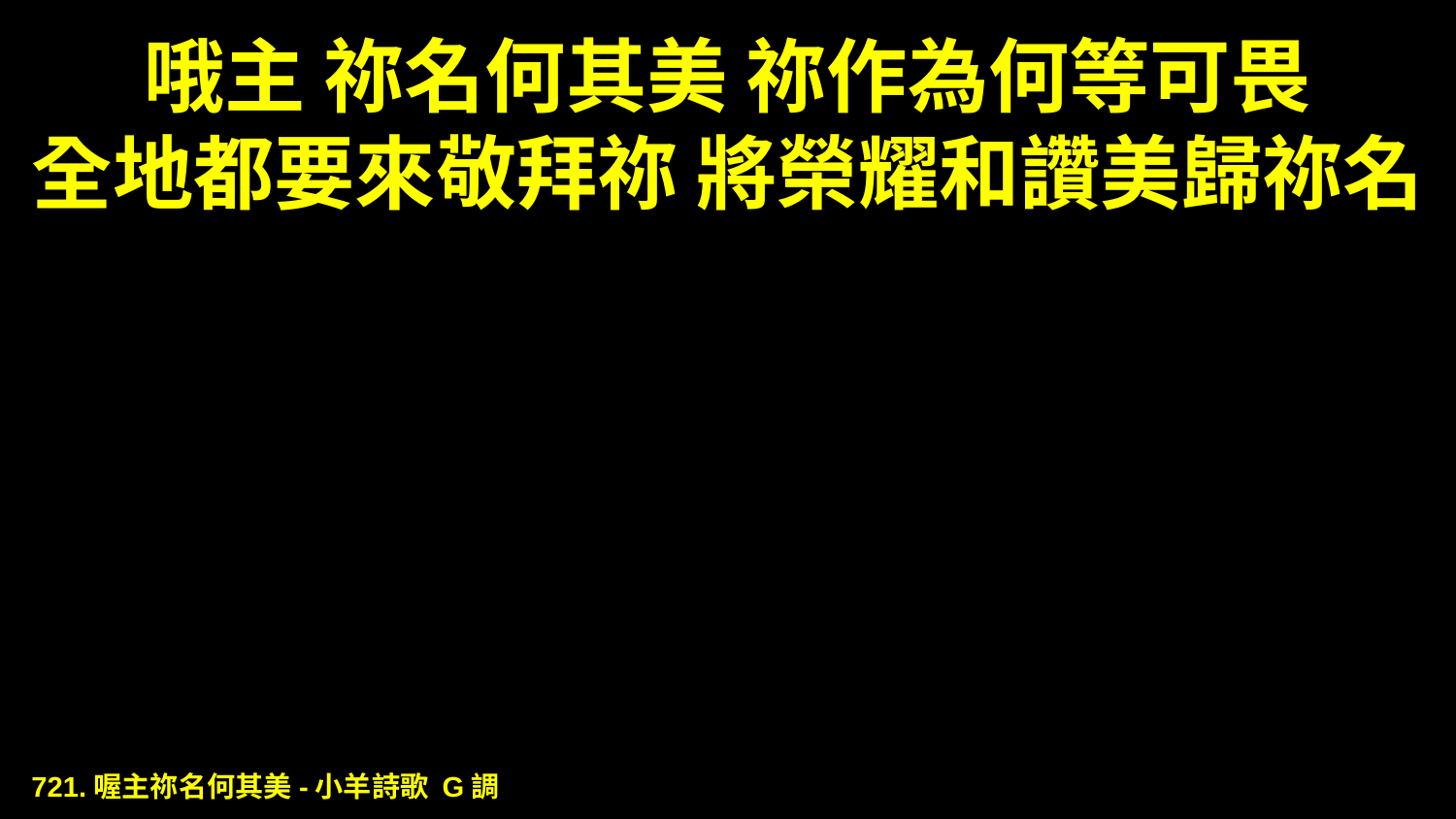

# 哦主 祢名何其美 祢作為何等可畏 全地都要來敬拜祢 將榮耀和讚美歸祢名
721.喔主祢名何其美-小羊詩歌 G調